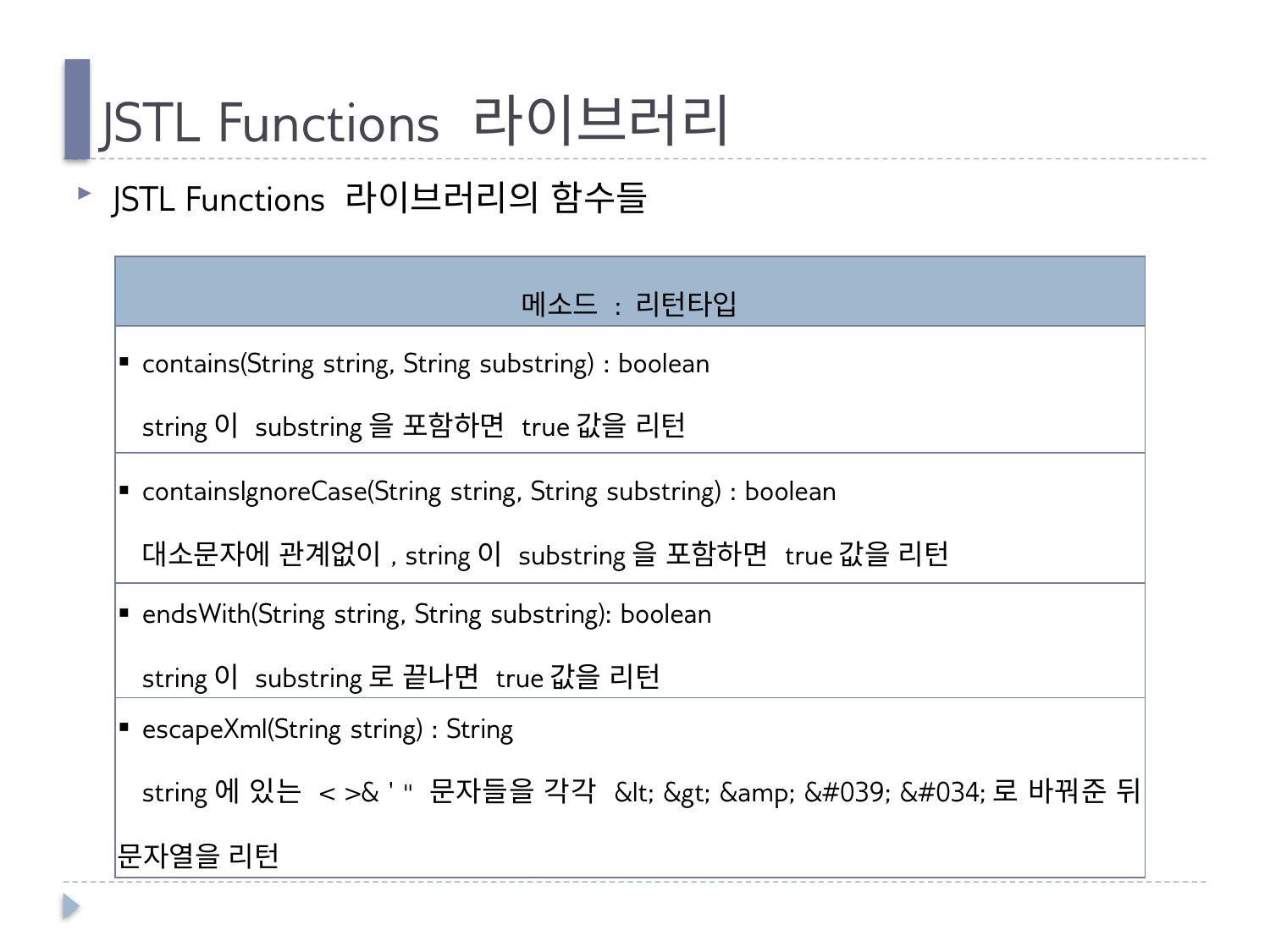

# JSTL Functions 라이브러리
JSTL Functions 라이브러리의 함수들
| 메소드 : 리턴타입 |
| --- |
| contains(String string, String substring) : boolean string이 substring을 포함하면 true값을 리턴 |
| containsIgnoreCase(String string, String substring) : boolean 대소문자에 관계없이, string이 substring을 포함하면 true값을 리턴 |
| endsWith(String string, String substring): boolean string이 substring로 끝나면 true값을 리턴 |
| escapeXml(String string) : String string에 있는 < >& ' " 문자들을 각각 &lt; &gt; &amp; &#039; &#034;로 바꿔준 뒤 문자열을 리턴 |